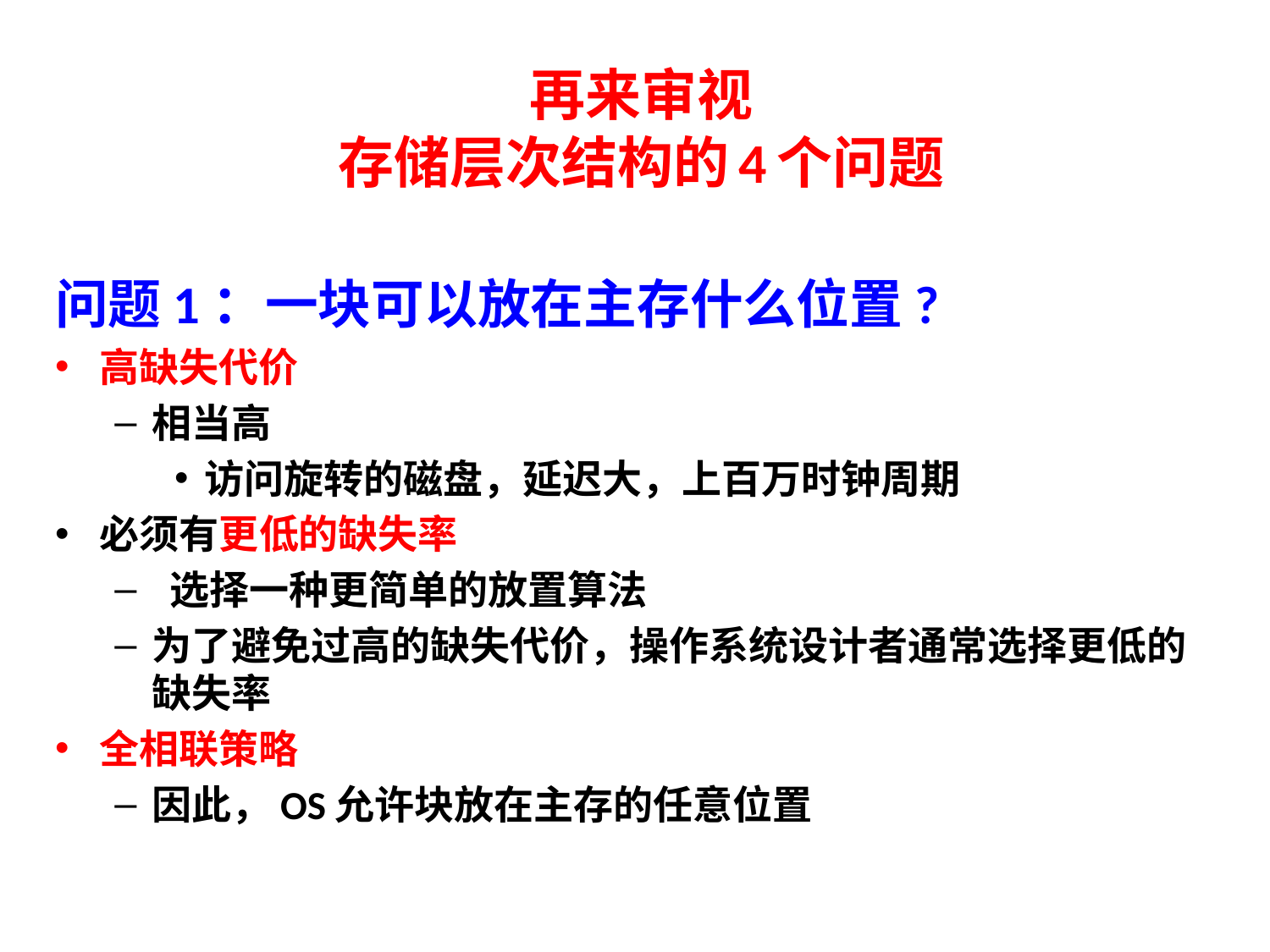

# 再来审视 存储层次结构的4个问题
问题1：一块可以放在主存什么位置?
高缺失代价
相当高
访问旋转的磁盘，延迟大，上百万时钟周期
必须有更低的缺失率
 选择一种更简单的放置算法
为了避免过高的缺失代价，操作系统设计者通常选择更低的缺失率
全相联策略
因此，OS允许块放在主存的任意位置

28